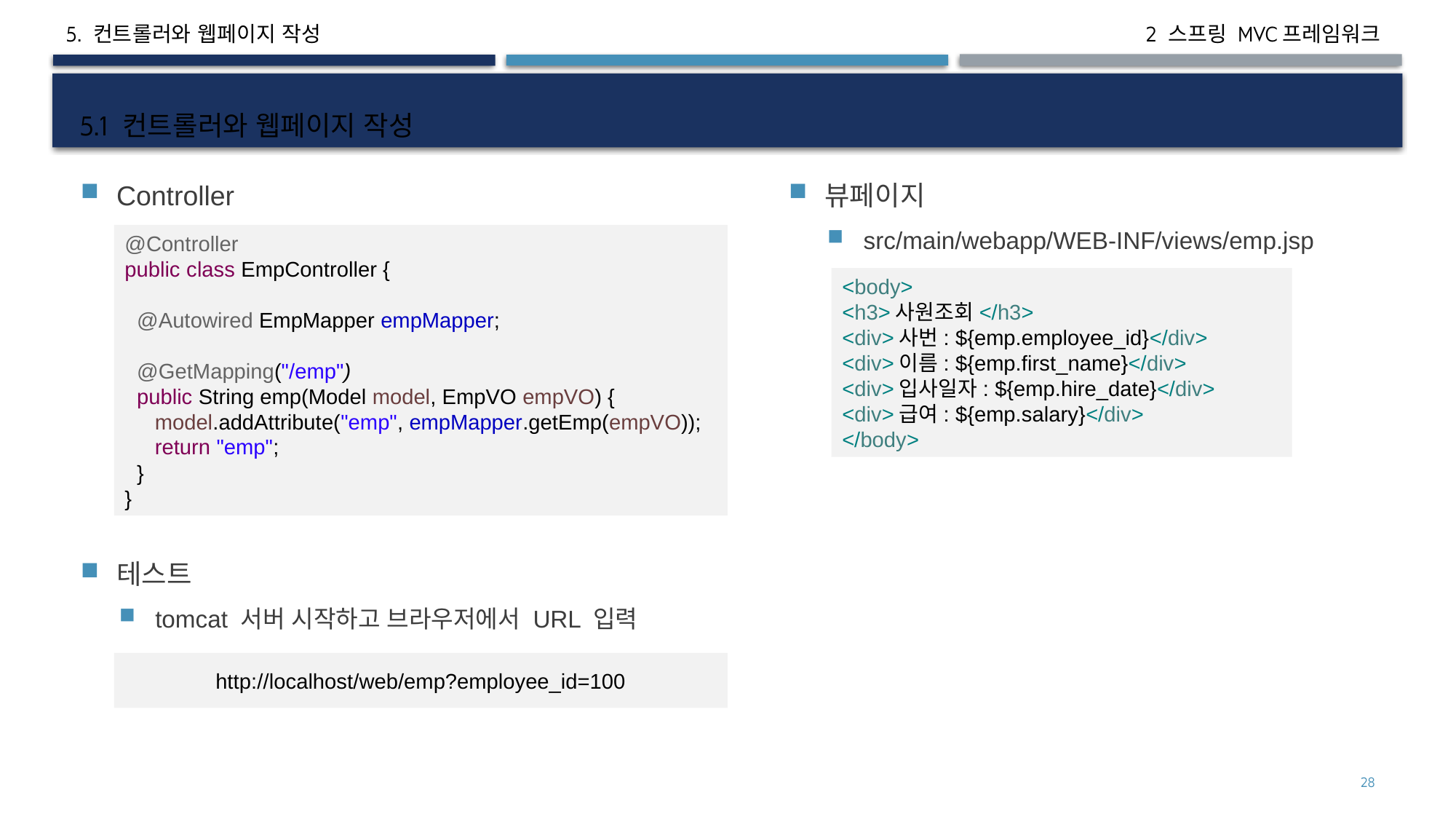

5. 컨트롤러와 웹페이지 작성
5.1 컨트롤러와 웹페이지 작성
# Controller

테스트
tomcat 서버 시작하고 브라우저에서 URL 입력
뷰페이지
src/main/webapp/WEB-INF/views/emp.jsp
@Controller
public class EmpController {

  @Autowired EmpMapper empMapper;

  @GetMapping("/emp")
  public String emp(Model model, EmpVO empVO) {
     model.addAttribute("emp", empMapper.getEmp(empVO));
     return "emp";
  }
}
<body>
<h3>사원조회</h3>
<div>사번: ${emp.employee_id}</div>
<div>이름: ${emp.first_name}</div>
<div>입사일자: ${emp.hire_date}</div>
<div>급여: ${emp.salary}</div>
</body>
http://localhost/web/emp?employee_id=100
28